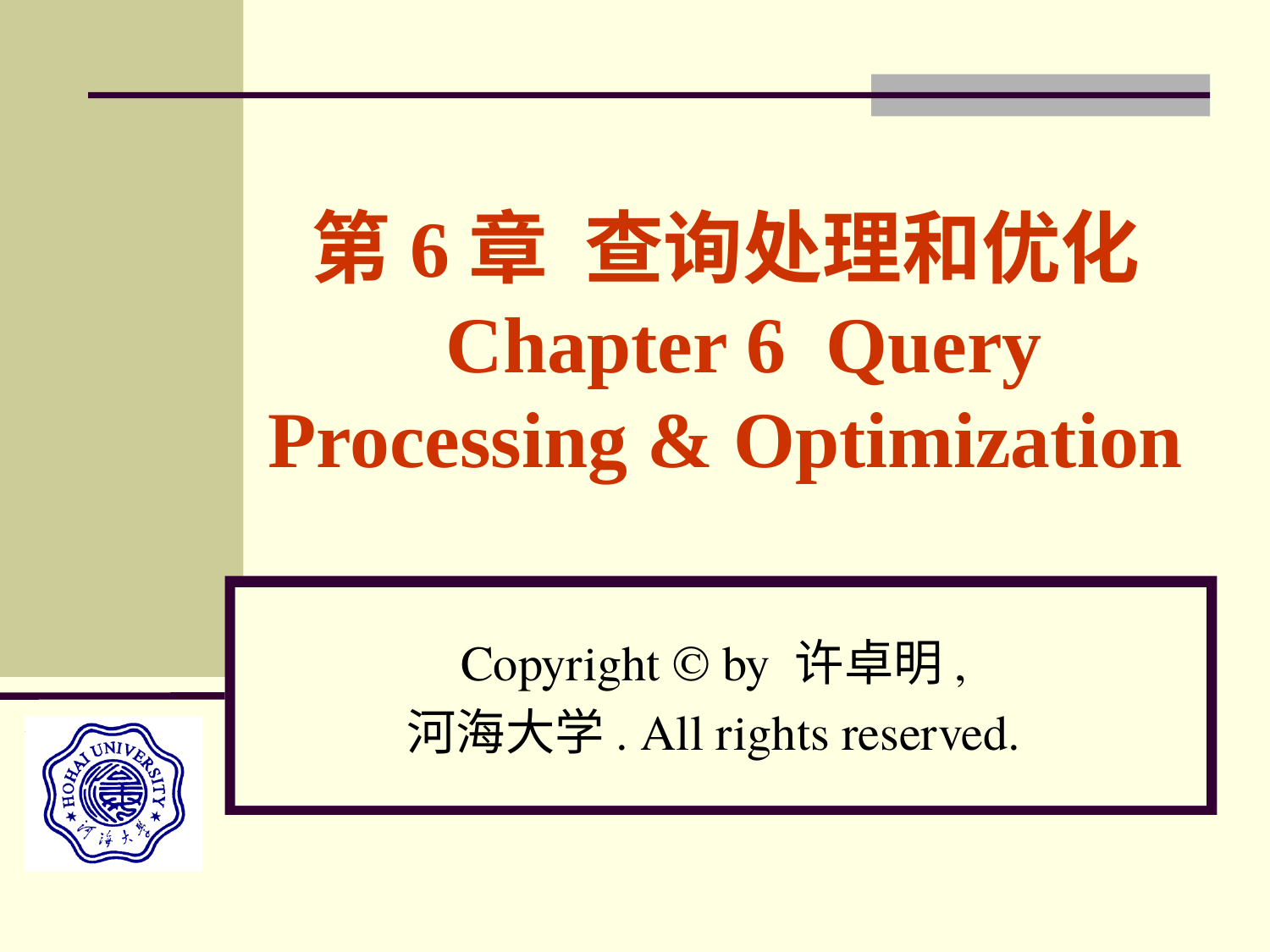

# 第6章  查询处理和优化 Chapter 6  Query Processing & Optimization
Copyright © by 许卓明,
河海大学. All rights reserved.